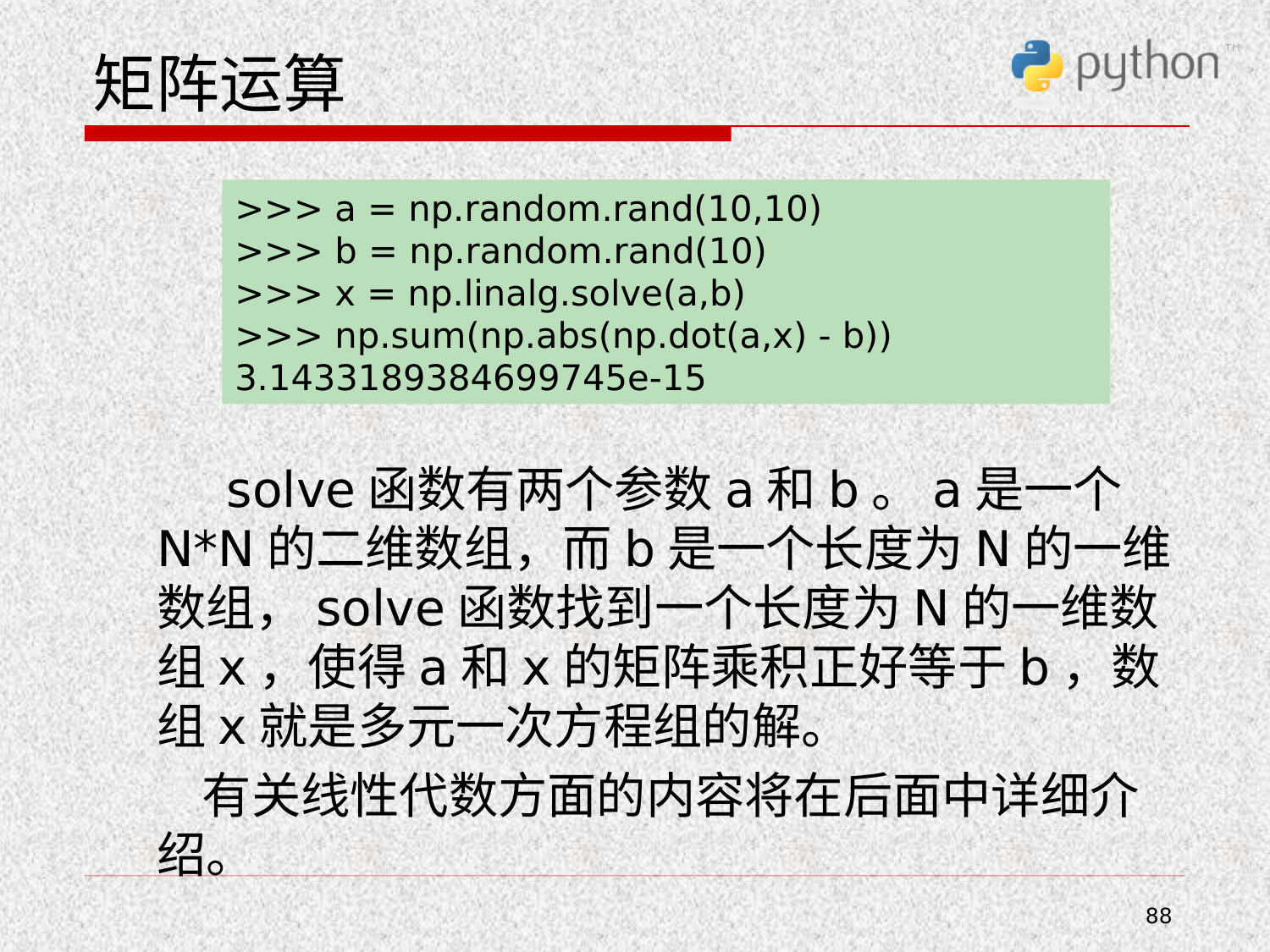

# 矩阵运算

          solve函数有两个参数a和b。a是一个N*N的二维数组，而b是一个长度为N的一维数组，solve函数找到一个长度为N的一维数组x，使得a和x的矩阵乘积正好等于b，数组x就是多元一次方程组的解。
         有关线性代数方面的内容将在后面中详细介绍。
>>> a = np.random.rand(10,10)
>>> b = np.random.rand(10)
>>> x = np.linalg.solve(a,b)
>>> np.sum(np.abs(np.dot(a,x) - b))
3.1433189384699745e-15
88